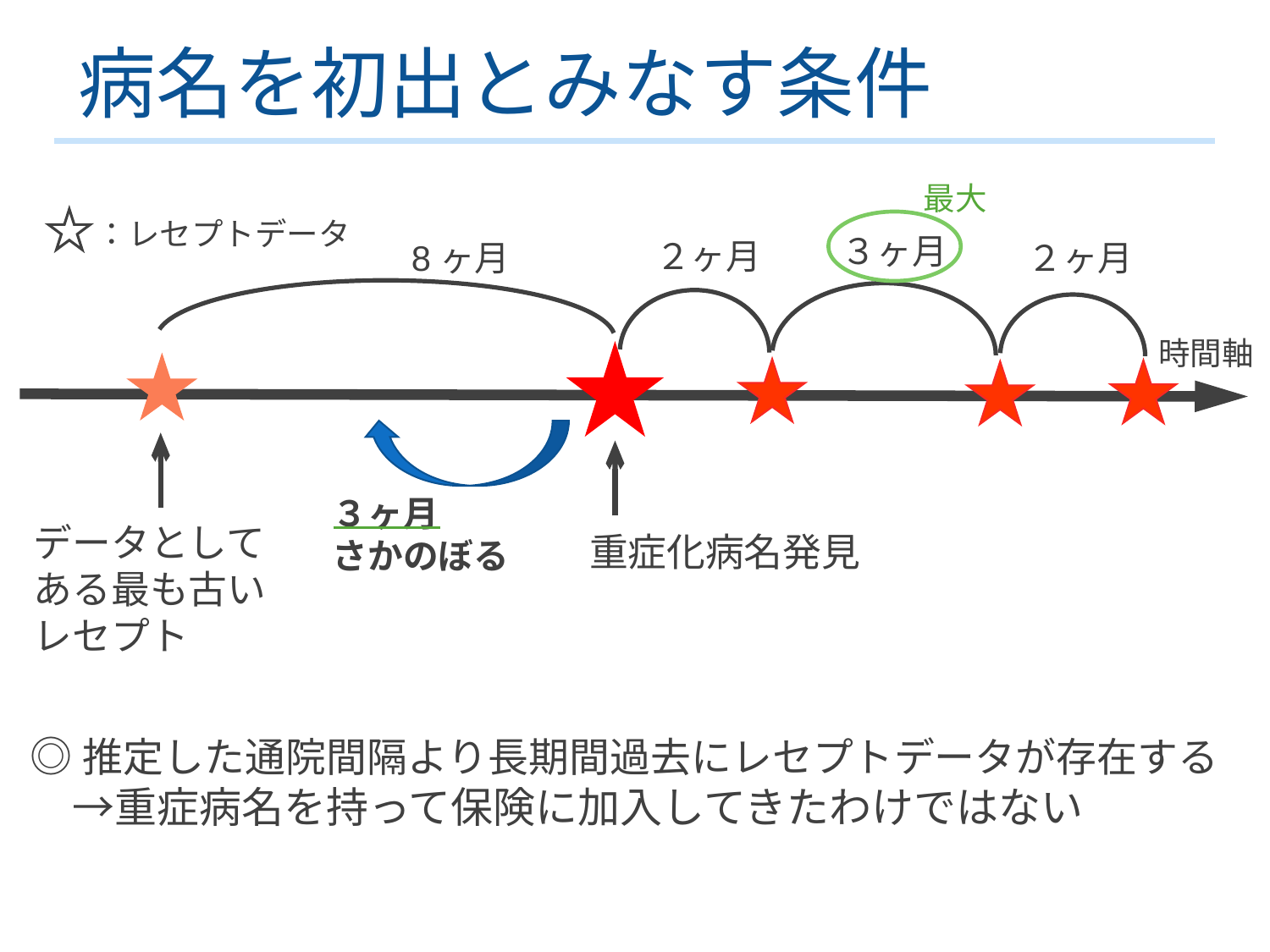

病名を初出とみなす条件
最大
：レセプトデータ

３ヶ月
２ヶ月
２ヶ月
8ヶ月

時間軸

３ヶ月
さかのぼる
データとして
ある最も古い
レセプト
重症化病名発見
◎推定した通院間隔より長期間過去にレセプトデータが存在する
　→重症病名を持って保険に加入してきたわけではない